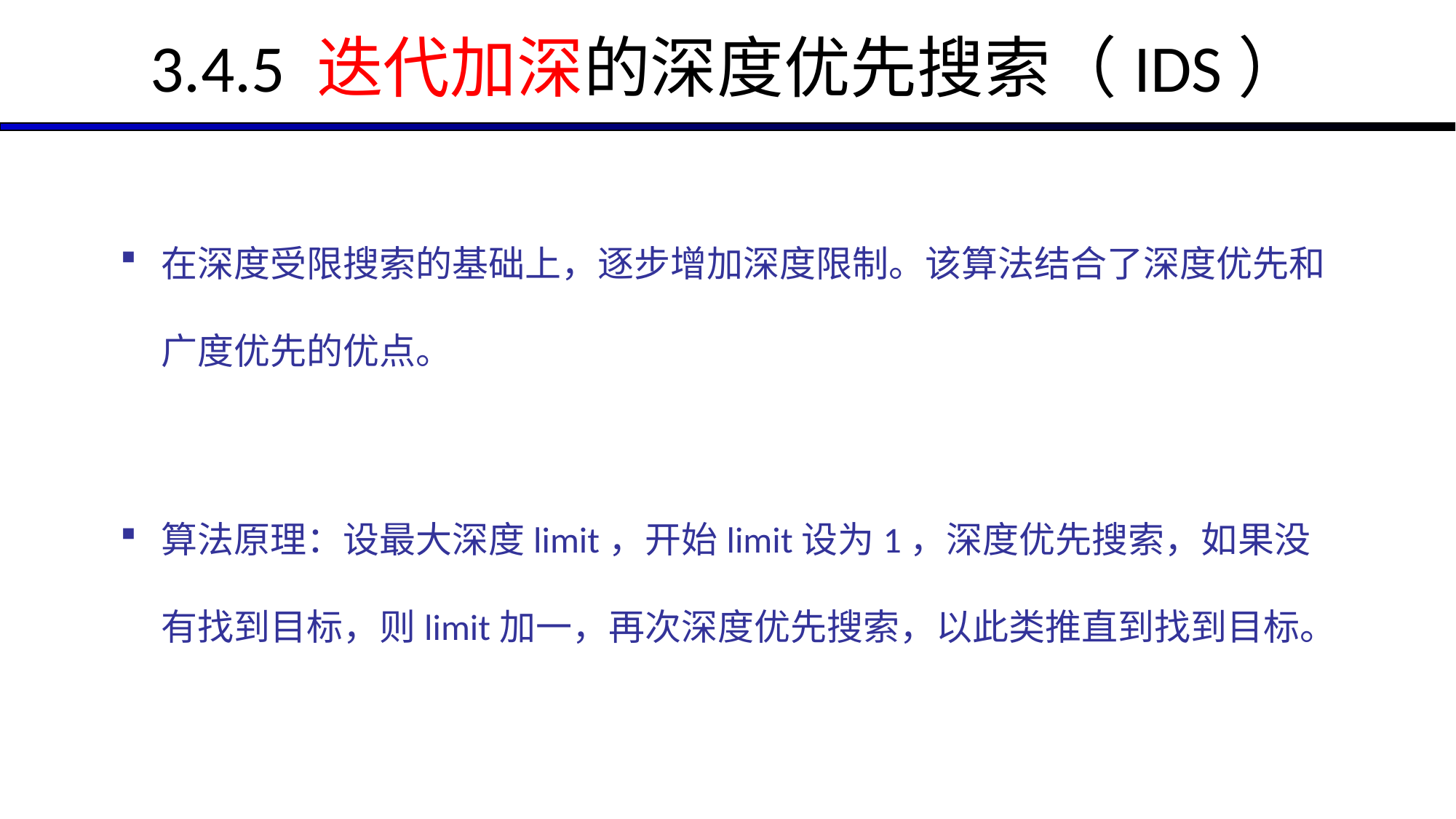

# 3.4.5 迭代加深的深度优先搜索（IDS）
在深度受限搜索的基础上，逐步增加深度限制。该算法结合了深度优先和广度优先的优点。

算法原理：设最大深度limit，开始limit设为1，深度优先搜索，如果没有找到目标，则limit加一，再次深度优先搜索，以此类推直到找到目标。